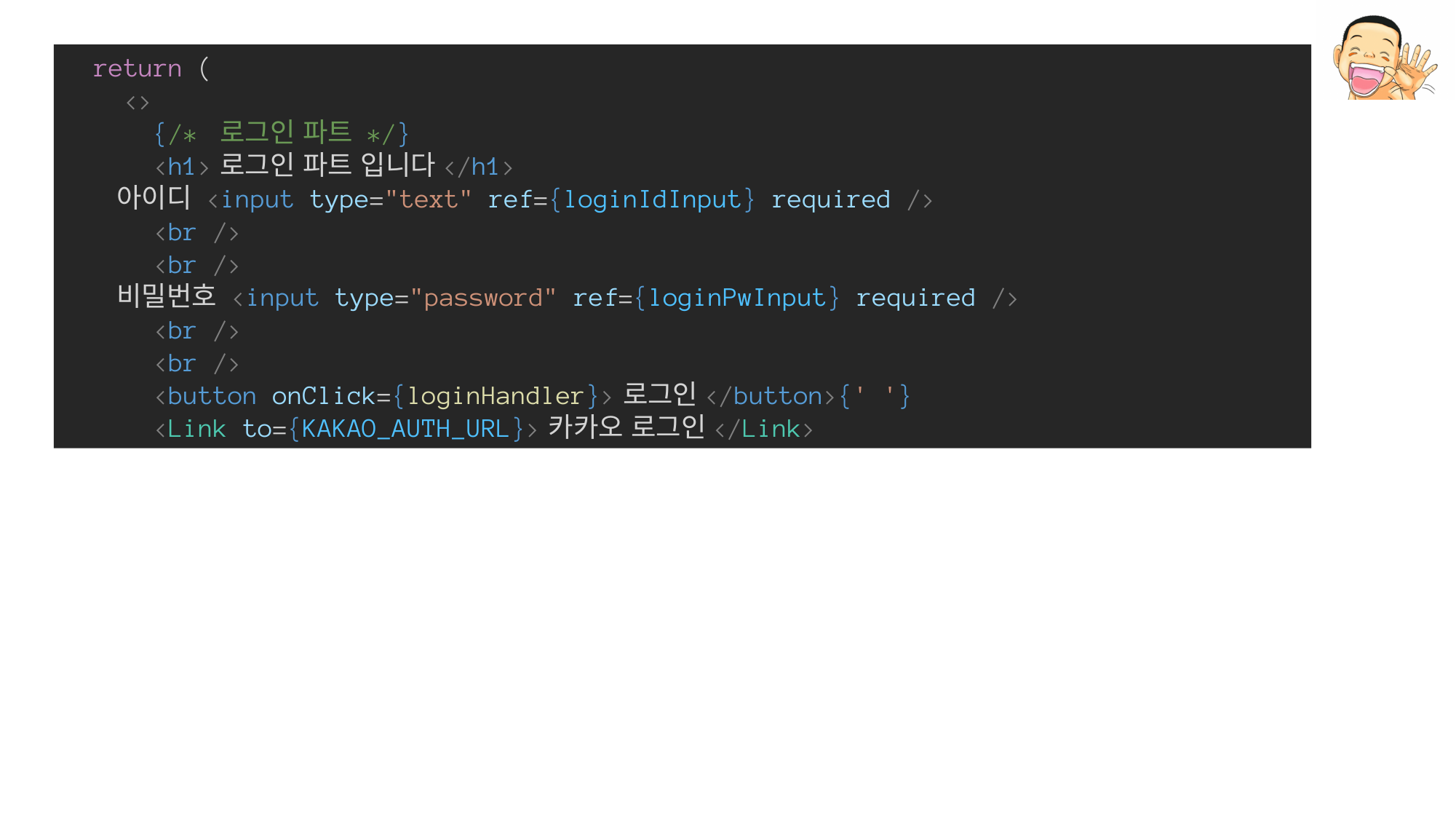

return (
    <>
      {/* 로그인 파트 */}
      <h1>로그인 파트 입니다</h1>
      아이디 <input type="text" ref={loginIdInput} required />
      <br />
      <br />
      비밀번호 <input type="password" ref={loginPwInput} required />
      <br />
      <br />
      <button onClick={loginHandler}>로그인</button>{' '}
      <Link to={KAKAO_AUTH_URL}>카카오 로그인</Link>